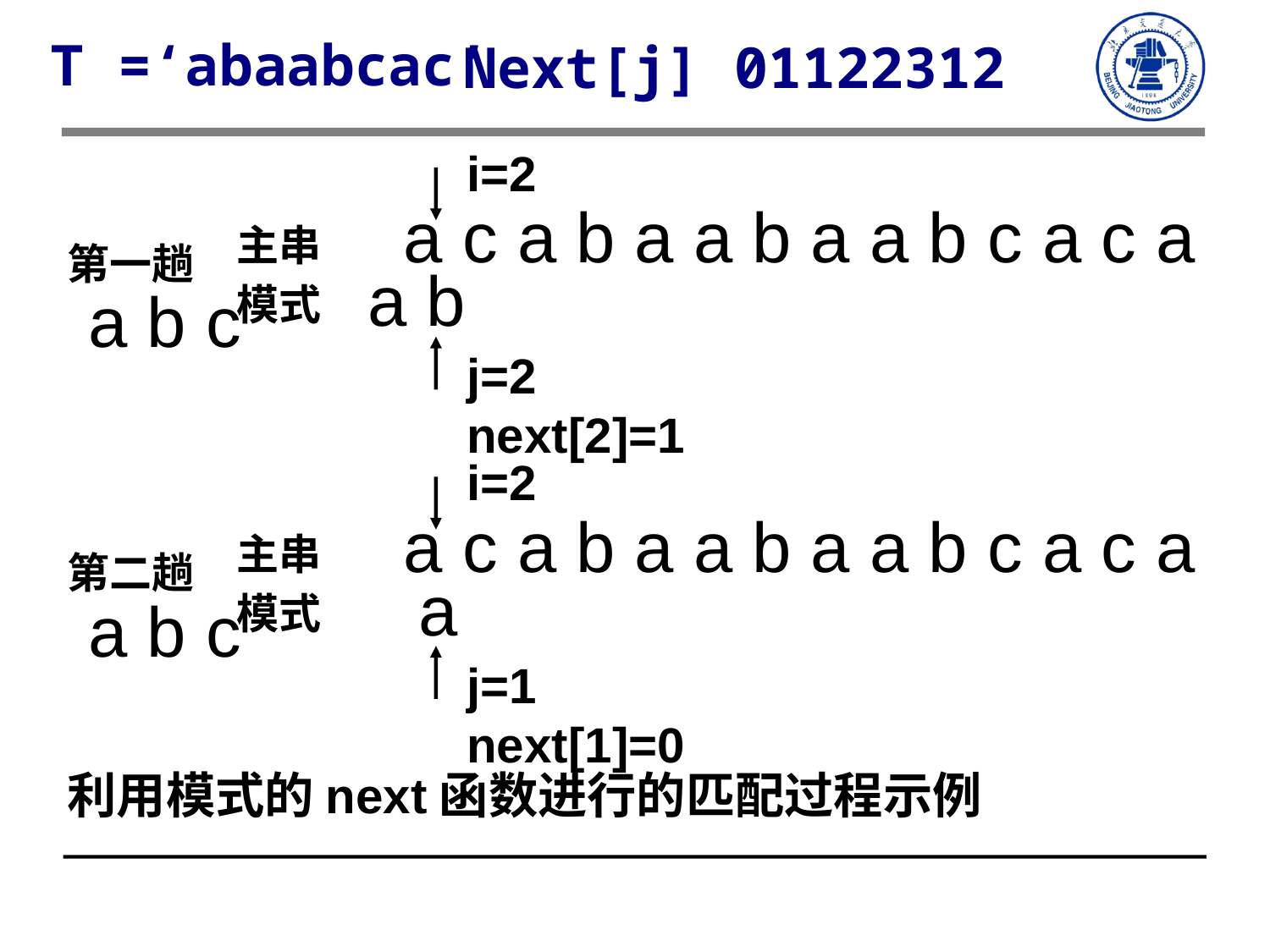

T =‘abaabcac’
Next[j] 01122312
i=2

                a c a b a a b a a b c a c a a b c
主串
模式
第一趟
a b

j=2      next[2]=1
i=2

                a c a b a a b a a b c a c a a b c
主串
模式
第二趟
a

j=1      next[1]=0
利用模式的next函数进行的匹配过程示例